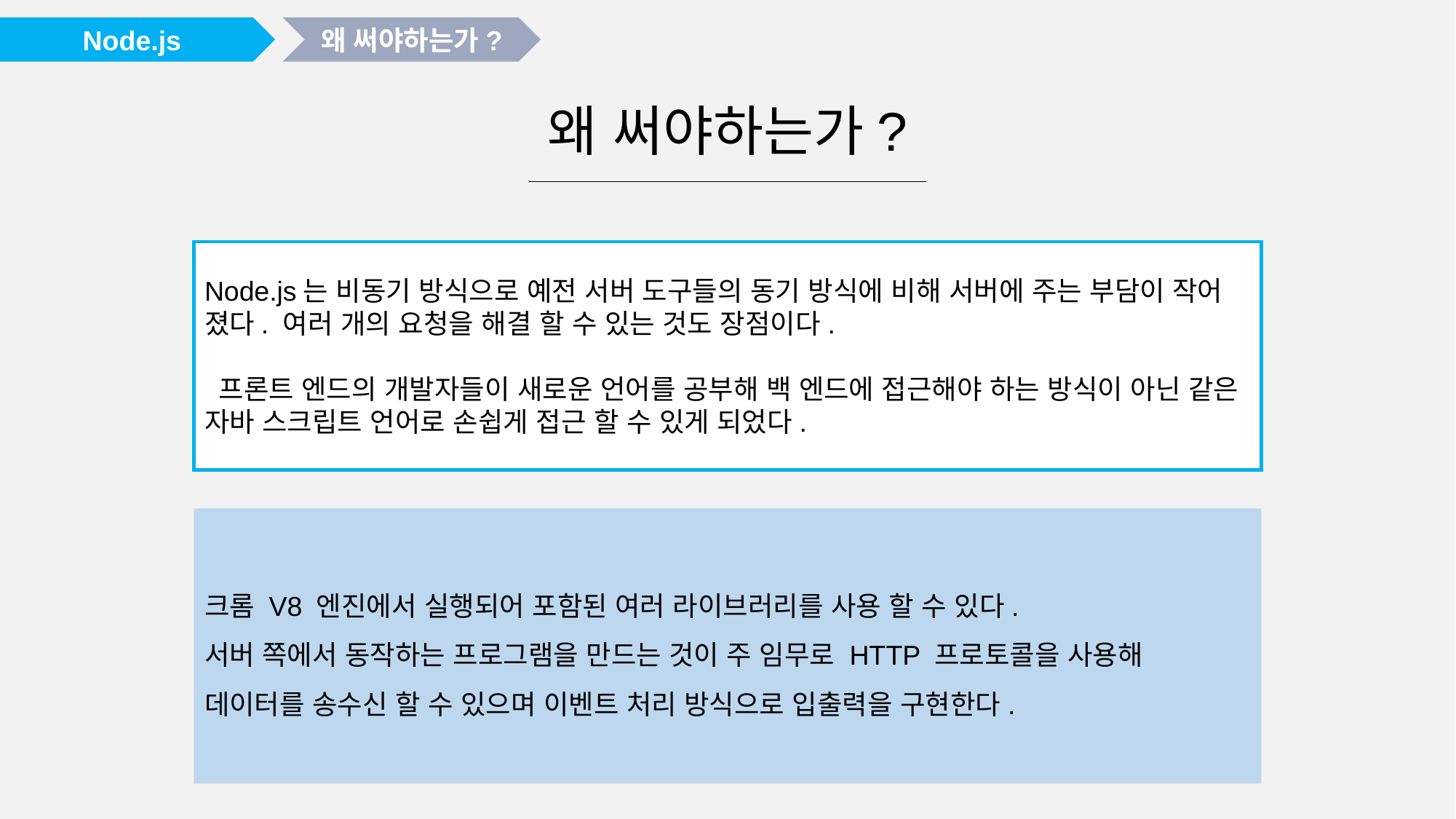

Node.js
왜 써야하는가?
# 왜 써야하는가?
Node.js는 비동기 방식으로 예전 서버 도구들의 동기 방식에 비해 서버에 주는 부담이 작어 졌다. 여러 개의 요청을 해결 할 수 있는 것도 장점이다.

 프론트 엔드의 개발자들이 새로운 언어를 공부해 백 엔드에 접근해야 하는 방식이 아닌 같은 자바 스크립트 언어로 손쉽게 접근 할 수 있게 되었다.
크롬 V8 엔진에서 실행되어 포함된 여러 라이브러리를 사용 할 수 있다.
서버 쪽에서 동작하는 프로그램을 만드는 것이 주 임무로 HTTP 프로토콜을 사용해
데이터를 송수신 할 수 있으며 이벤트 처리 방식으로 입출력을 구현한다.